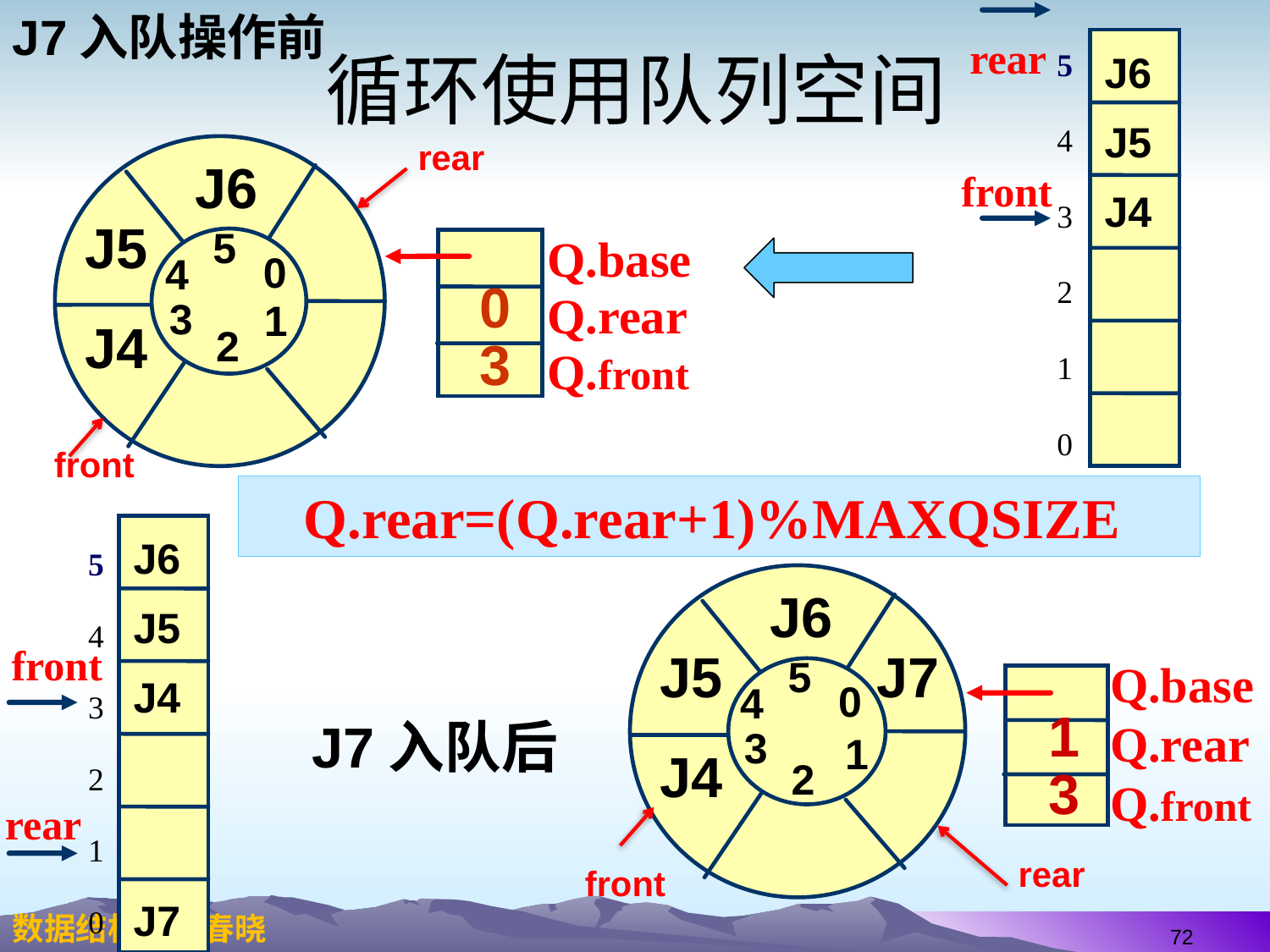

J7入队操作前

| 5 |
| --- |
| 4 |
| 3 |
| 2 |
| 1 |
| 0 |
# 循环使用队列空间
rear

 J6
 J5
rear

J6
J5

5

0
4
3
1
J4

2

Q.base
Q.rear
Q.front

0
3
front
front
 J4

Q.rear=(Q.rear+1)%MAXQSIZE

 J6
 J5
front
 J4

rear

 J7
| 5 |
| --- |
| 4 |
| 3 |
| 2 |
| 1 |
| 0 |

J6
J5
J7
5

0
4
3
1
J4

2

Q.base
Q.rear
Q.front

1
3
J7入队后
rear
front
72